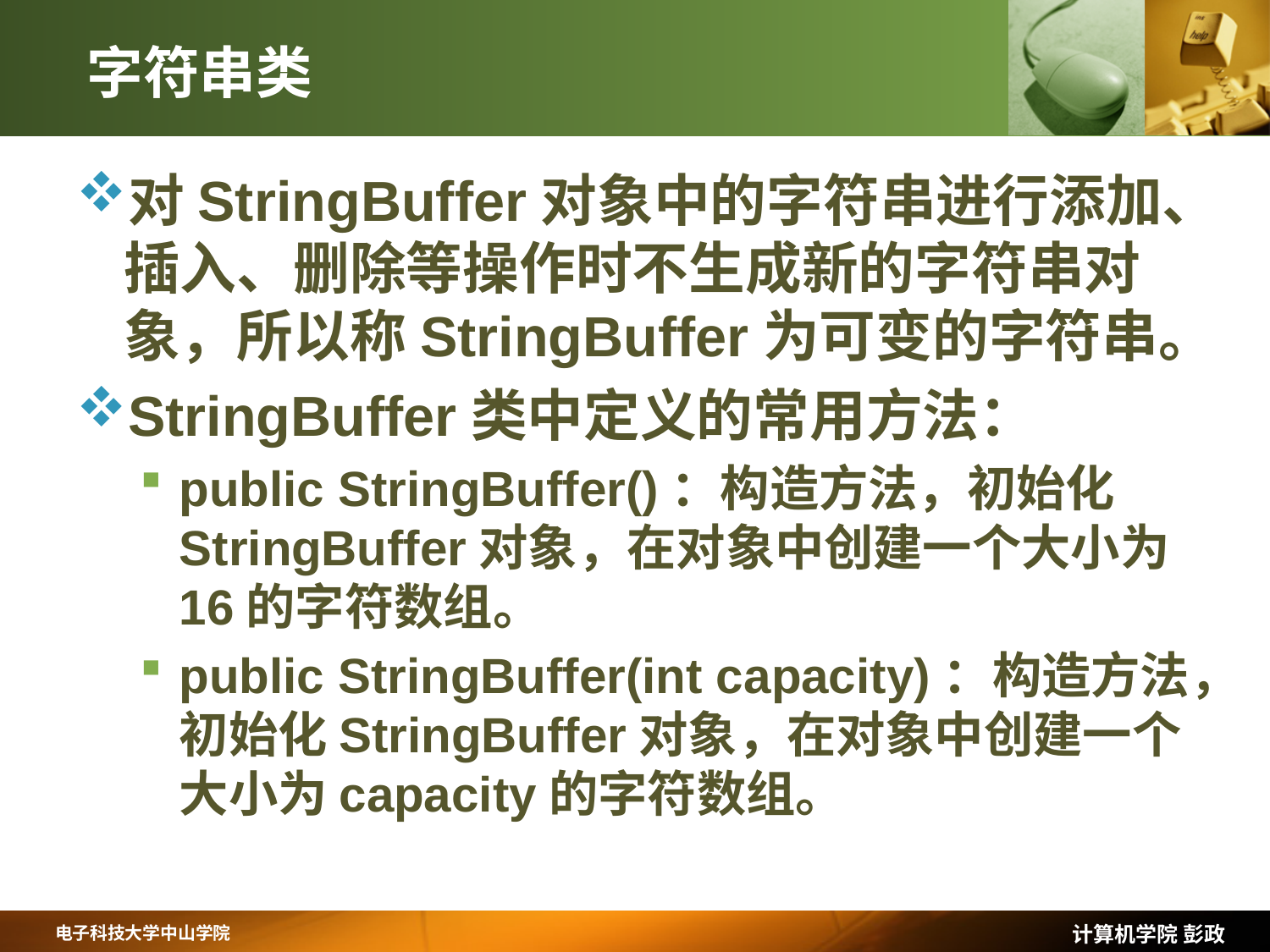

# 字符串类
对StringBuffer对象中的字符串进行添加、插入、删除等操作时不生成新的字符串对象，所以称StringBuffer为可变的字符串。
StringBuffer类中定义的常用方法：
public StringBuffer()：构造方法，初始化StringBuffer对象，在对象中创建一个大小为16的字符数组。
public StringBuffer(int capacity)：构造方法，初始化StringBuffer对象，在对象中创建一个大小为capacity的字符数组。
计算机学院 彭政
电子科技大学中山学院